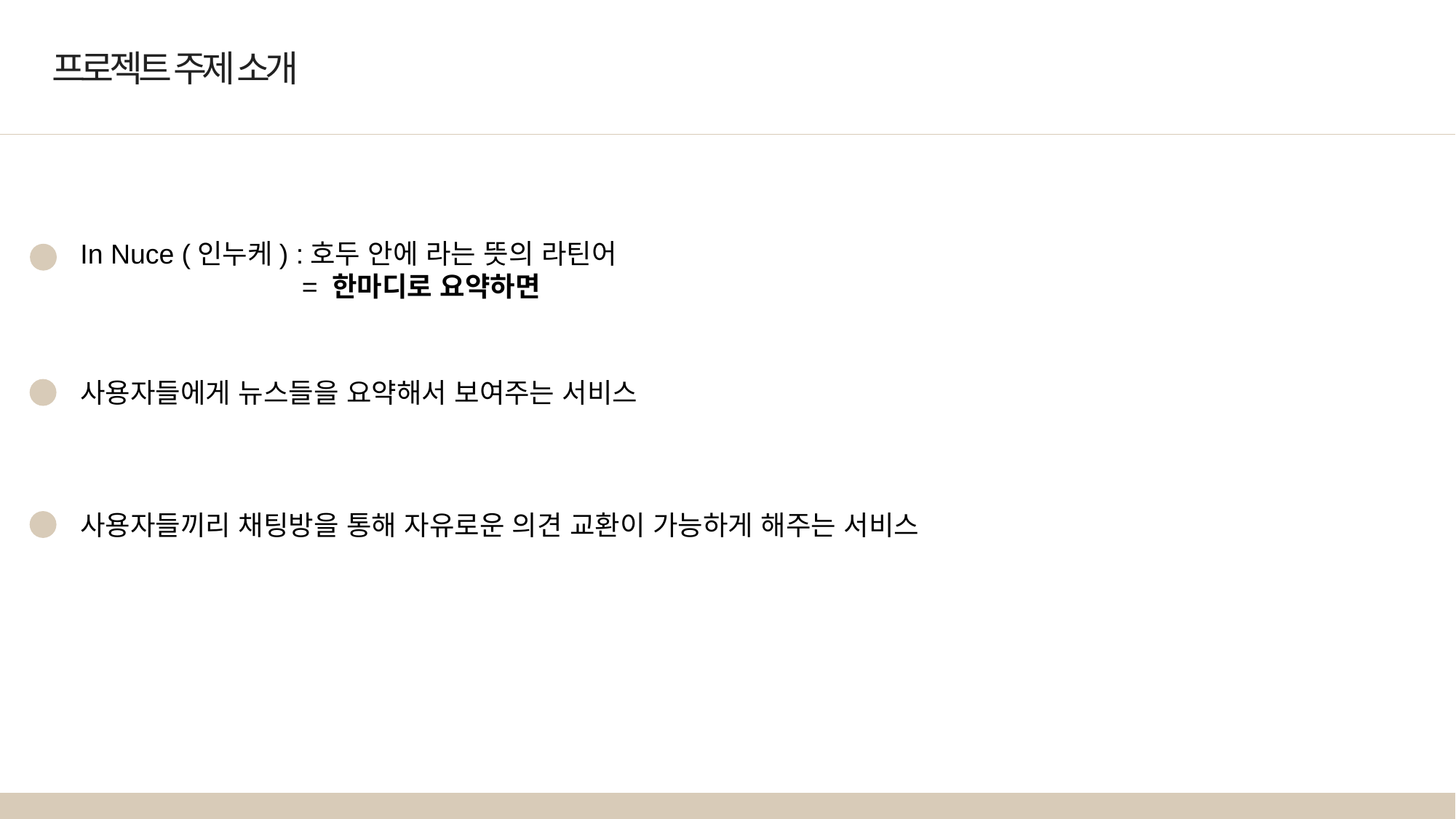

프로젝트 주제 소개
In Nuce (인누케) :호두 안에 라는 뜻의 라틴어
                             = 한마디로 요약하면

사용자들에게 뉴스들을 요약해서 보여주는 서비스

사용자들끼리 채팅방을 통해 자유로운 의견 교환이 가능하게 해주는 서비스